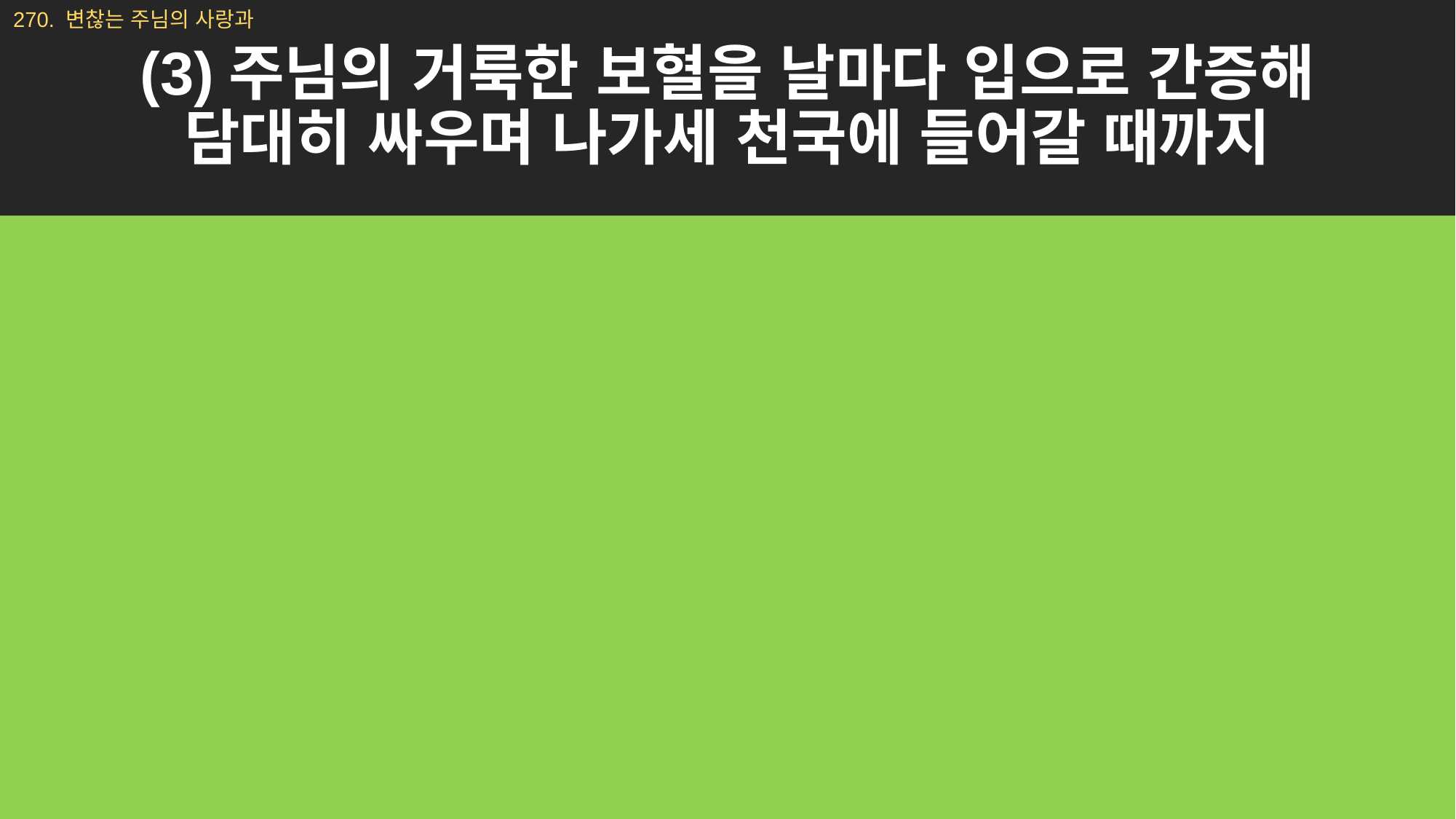

# (3)주님의 거룩한 보혈을 날마다 입으로 간증해 담대히 싸우며 나가세 천국에 들어갈 때까지
270. 변찮는 주님의 사랑과